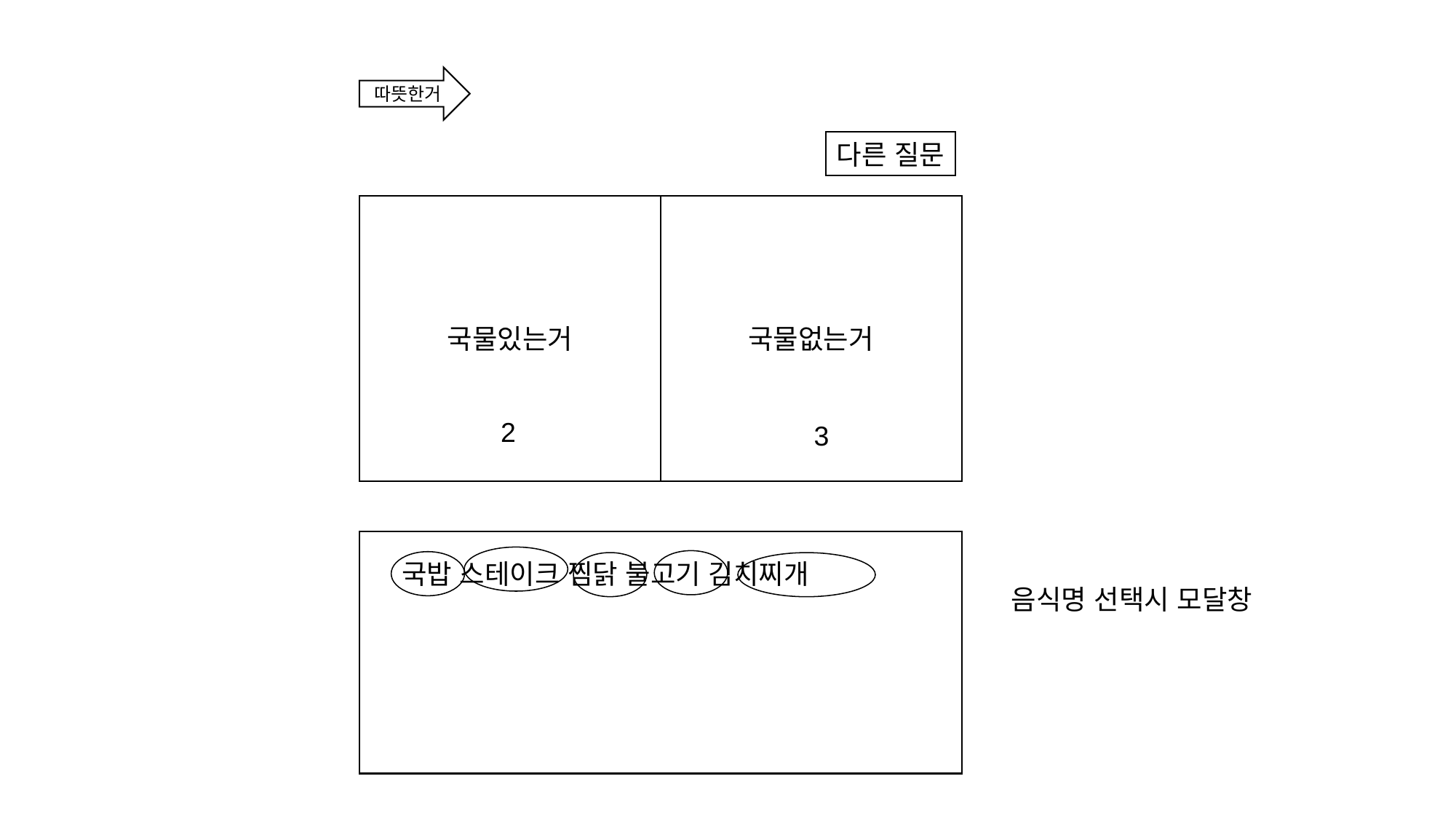

따뜻한거
다른 질문
국물있는거
국물없는거
2
3

국밥 스테이크 찜닭 불고기 김치찌개

음식명 선택시 모달창